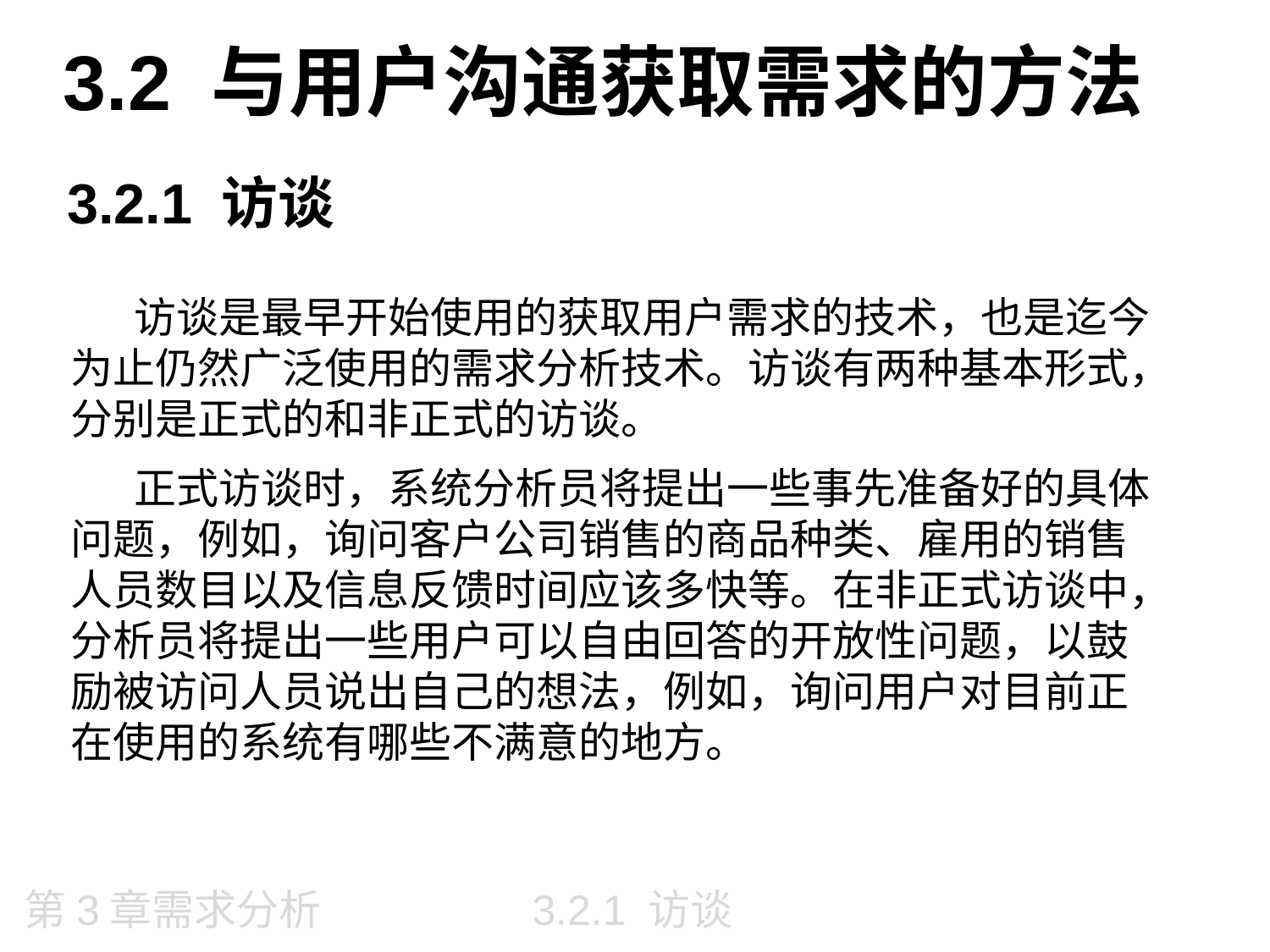

# 3.2 与用户沟通获取需求的方法
3.2.1 访谈
访谈是最早开始使用的获取用户需求的技术，也是迄今为止仍然广泛使用的需求分析技术。访谈有两种基本形式，分别是正式的和非正式的访谈。
正式访谈时，系统分析员将提出一些事先准备好的具体问题，例如，询问客户公司销售的商品种类、雇用的销售人员数目以及信息反馈时间应该多快等。在非正式访谈中，分析员将提出一些用户可以自由回答的开放性问题，以鼓励被访问人员说出自己的想法，例如，询问用户对目前正在使用的系统有哪些不满意的地方。
第3章需求分析
3.2.1 访谈